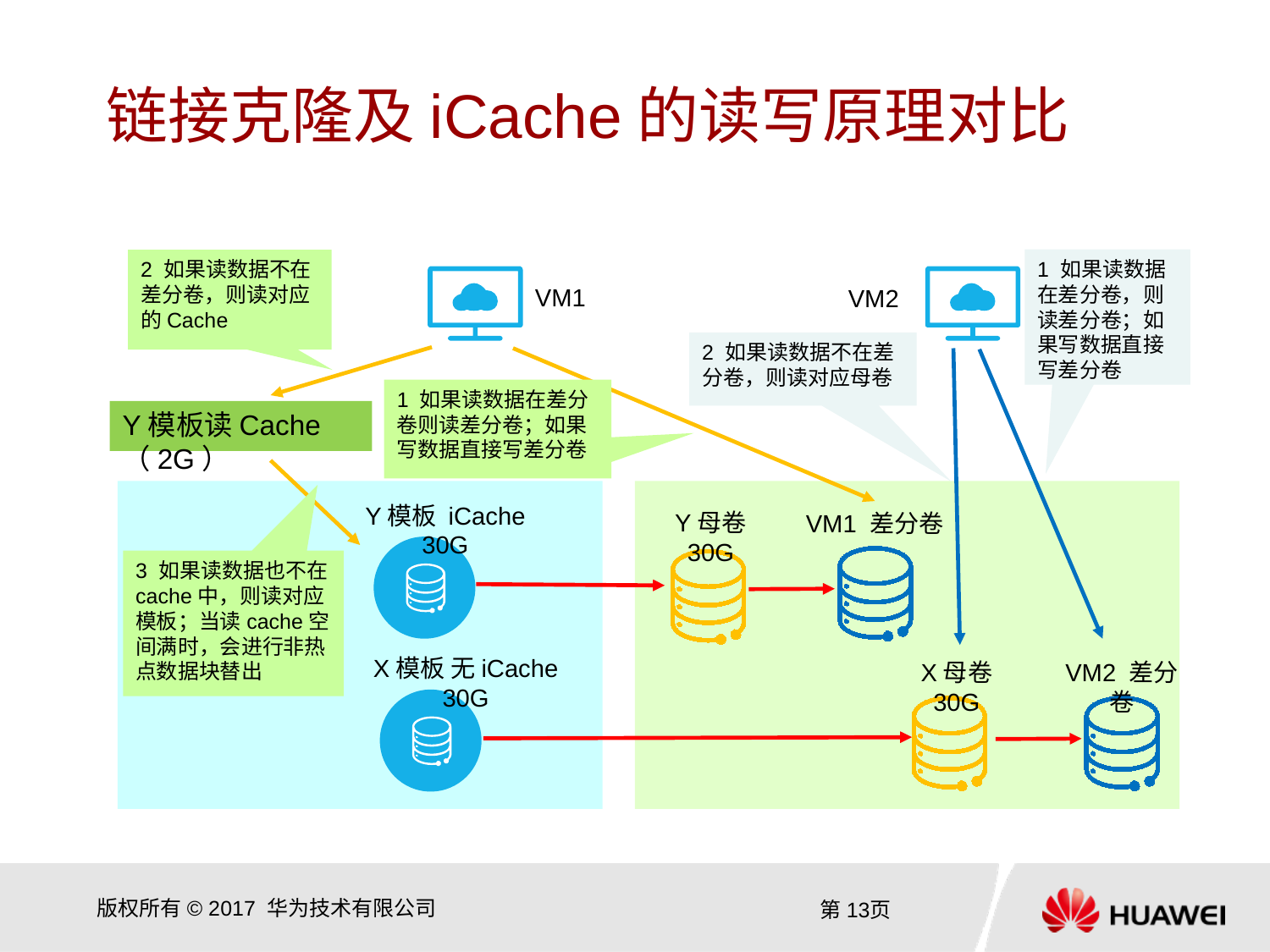

# 链接克隆及iCache的读写原理对比
1 如果读数据在差分卷，则读差分卷；如果写数据直接写差分卷
2 如果读数据不在差分卷，则读对应的Cache

VM1
VM2
2 如果读数据不在差分卷，则读对应母卷
1 如果读数据在差分卷则读差分卷；如果写数据直接写差分卷
Y模板读Cache（2G）

Y模板 iCache 30G
Y母卷 30G
VM1 差分卷

3 如果读数据也不在cache中，则读对应模板；当读cache空间满时，会进行非热点数据块替出
X模板 无iCache 30G
X母卷 30G
VM2 差分卷